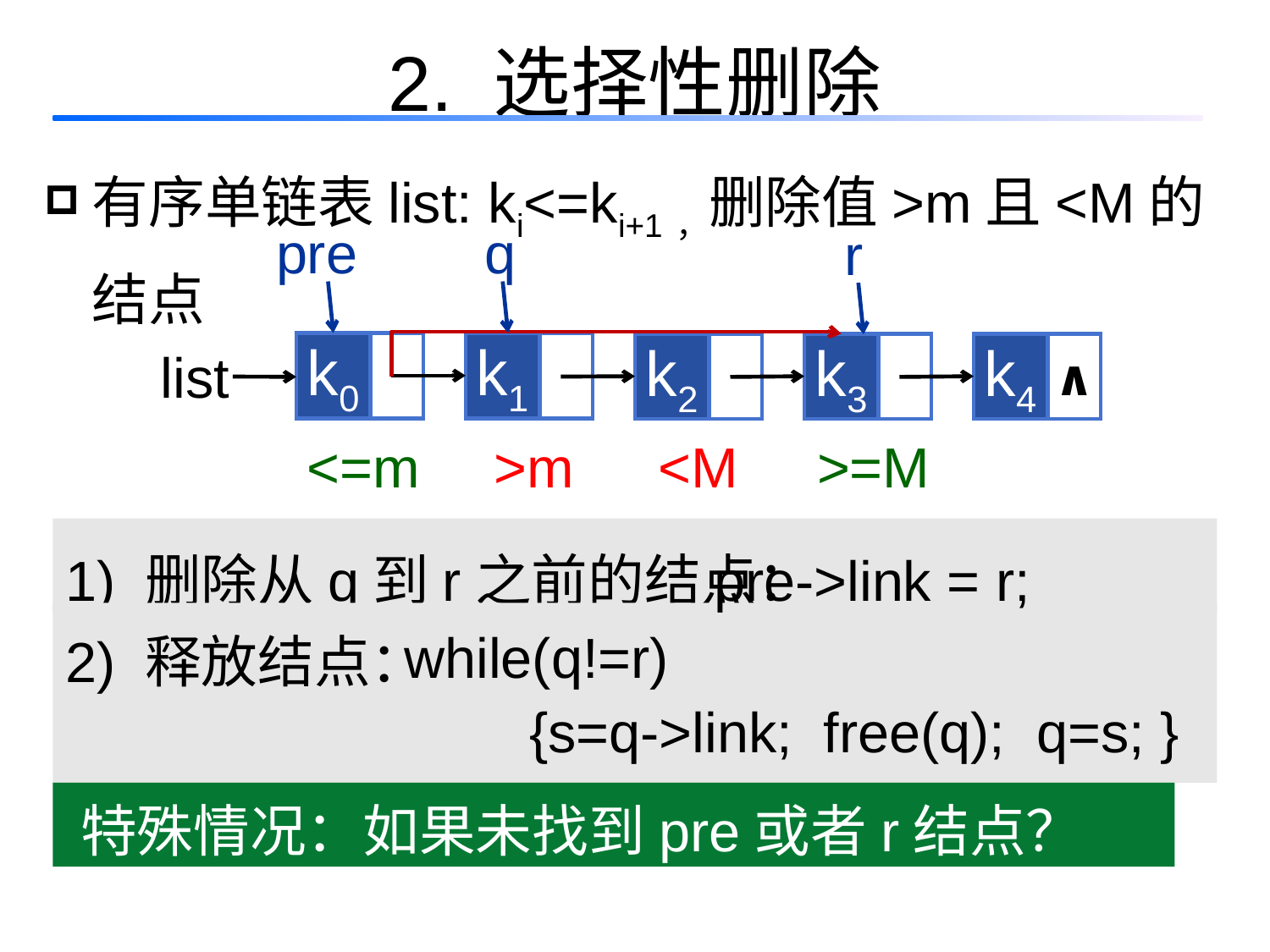

2. 选择性删除

有序单链表list: ki<=ki+1，删除值>m且<M的结点
pre
q
r
list
k0

k1

k2

k3

k4
 ∧
 <=m
 >m
<M
>=M
1) 删除从q到r之前的结点：
pre->link = r;
2) 释放结点：
while(q!=r)
        {s=q->link;  free(q);  q=s; }
特殊情况：如果未找到pre或者r结点？